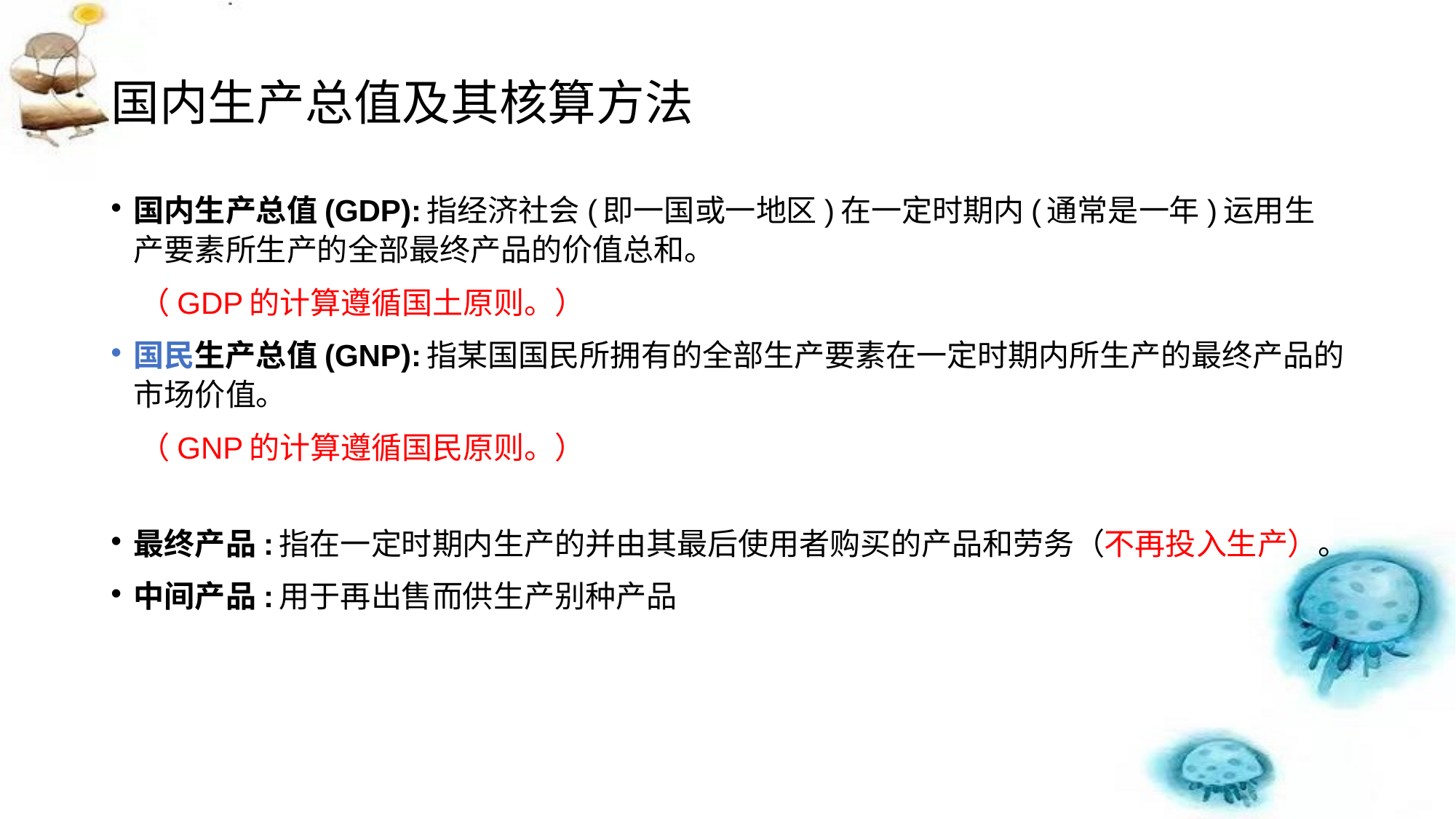

# 国内生产总值及其核算方法
国内生产总值(GDP):指经济社会(即一国或一地区)在一定时期内(通常是一年)运用生产要素所生产的全部最终产品的价值总和。
   （GDP的计算遵循国土原则。）
国民生产总值(GNP):指某国国民所拥有的全部生产要素在一定时期内所生产的最终产品的市场价值。
   （GNP的计算遵循国民原则。）

最终产品:指在一定时期内生产的并由其最后使用者购买的产品和劳务（不再投入生产）。
中间产品:用于再出售而供生产别种产品